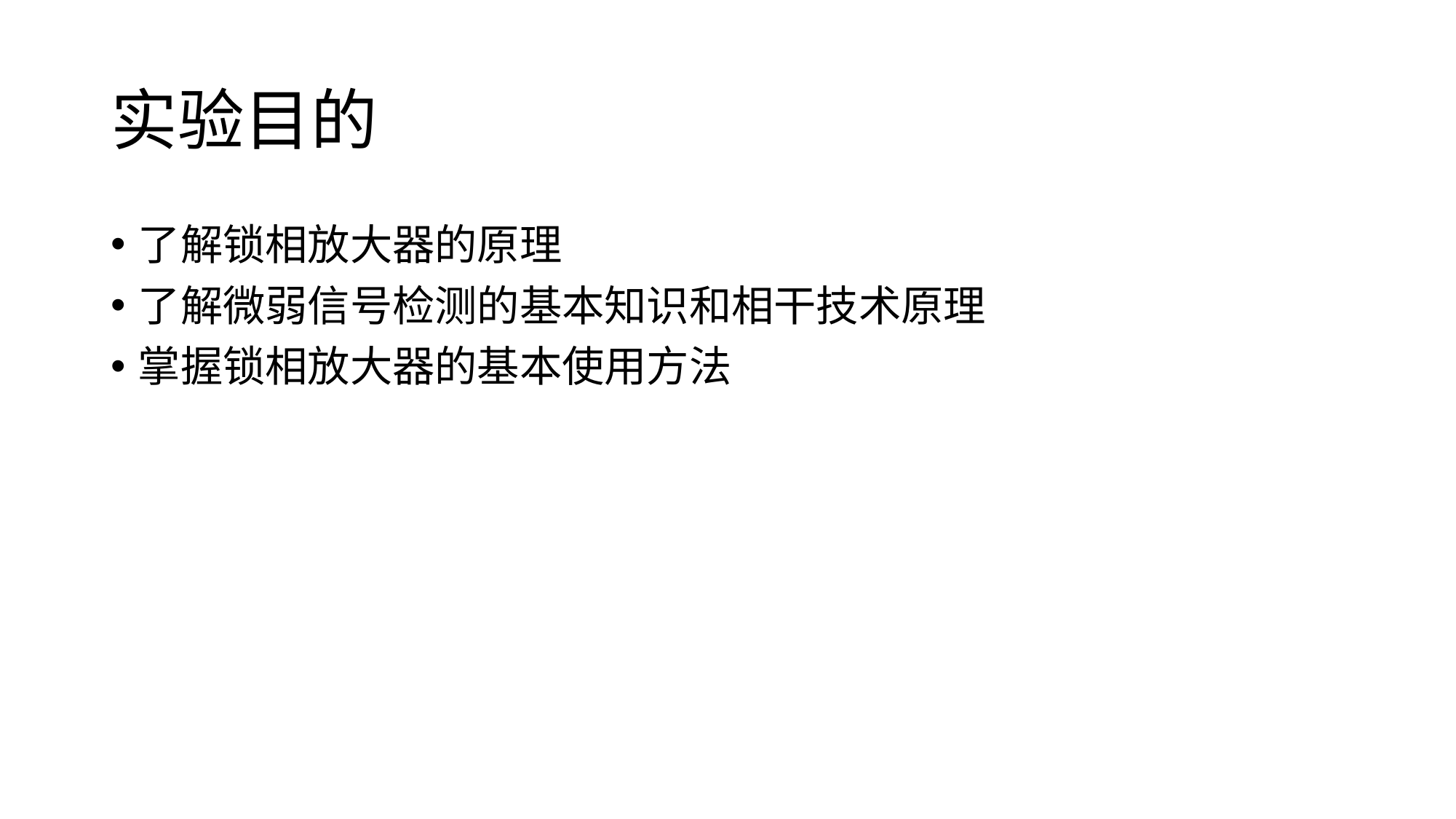

# 实验目的
了解锁相放大器的原理
了解微弱信号检测的基本知识和相干技术原理
掌握锁相放大器的基本使用方法